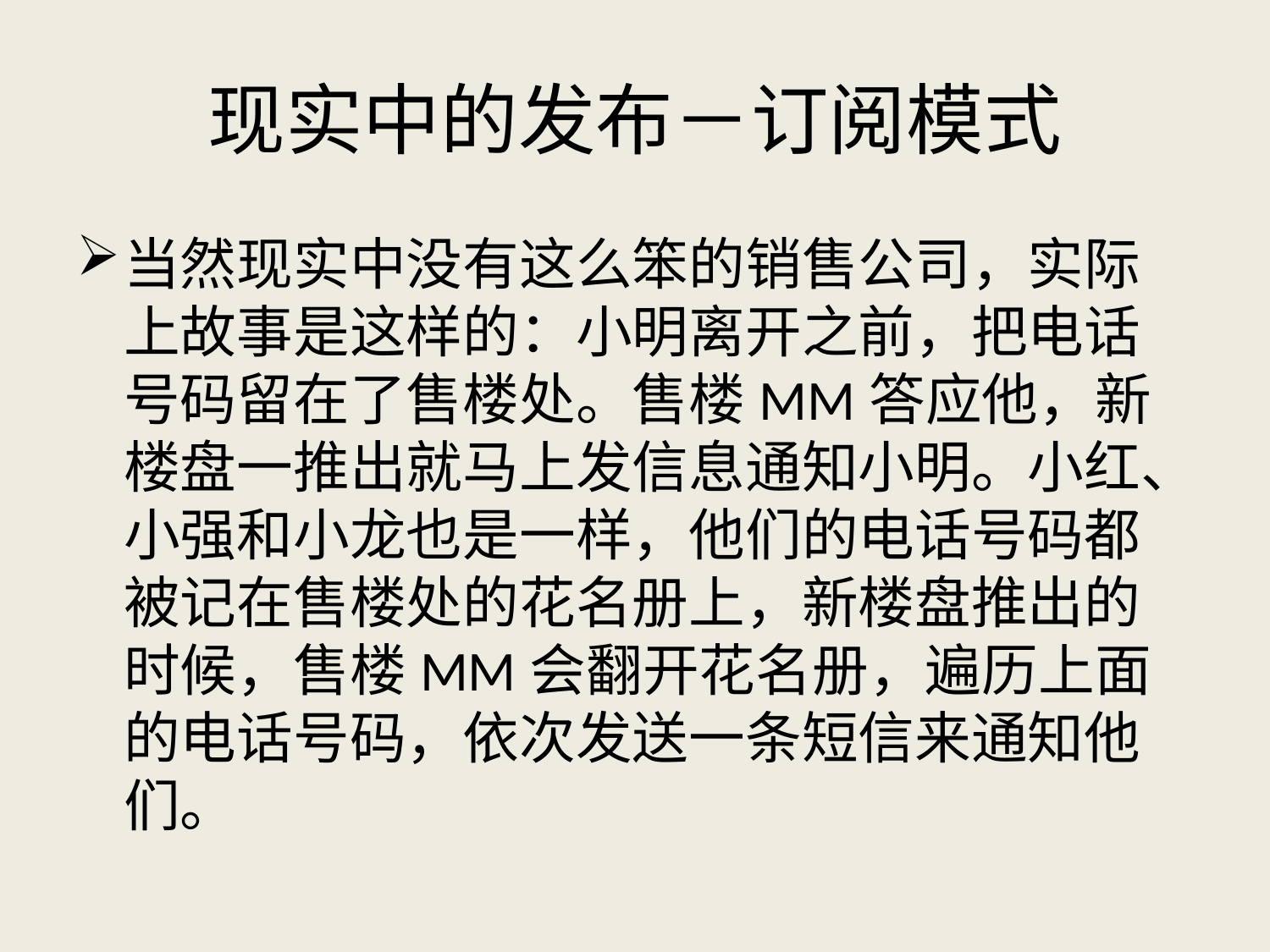

# 现实中的发布－订阅模式
当然现实中没有这么笨的销售公司，实际上故事是这样的：小明离开之前，把电话号码留在了售楼处。售楼MM答应他，新楼盘一推出就马上发信息通知小明。小红、小强和小龙也是一样，他们的电话号码都被记在售楼处的花名册上，新楼盘推出的时候，售楼MM会翻开花名册，遍历上面的电话号码，依次发送一条短信来通知他们。